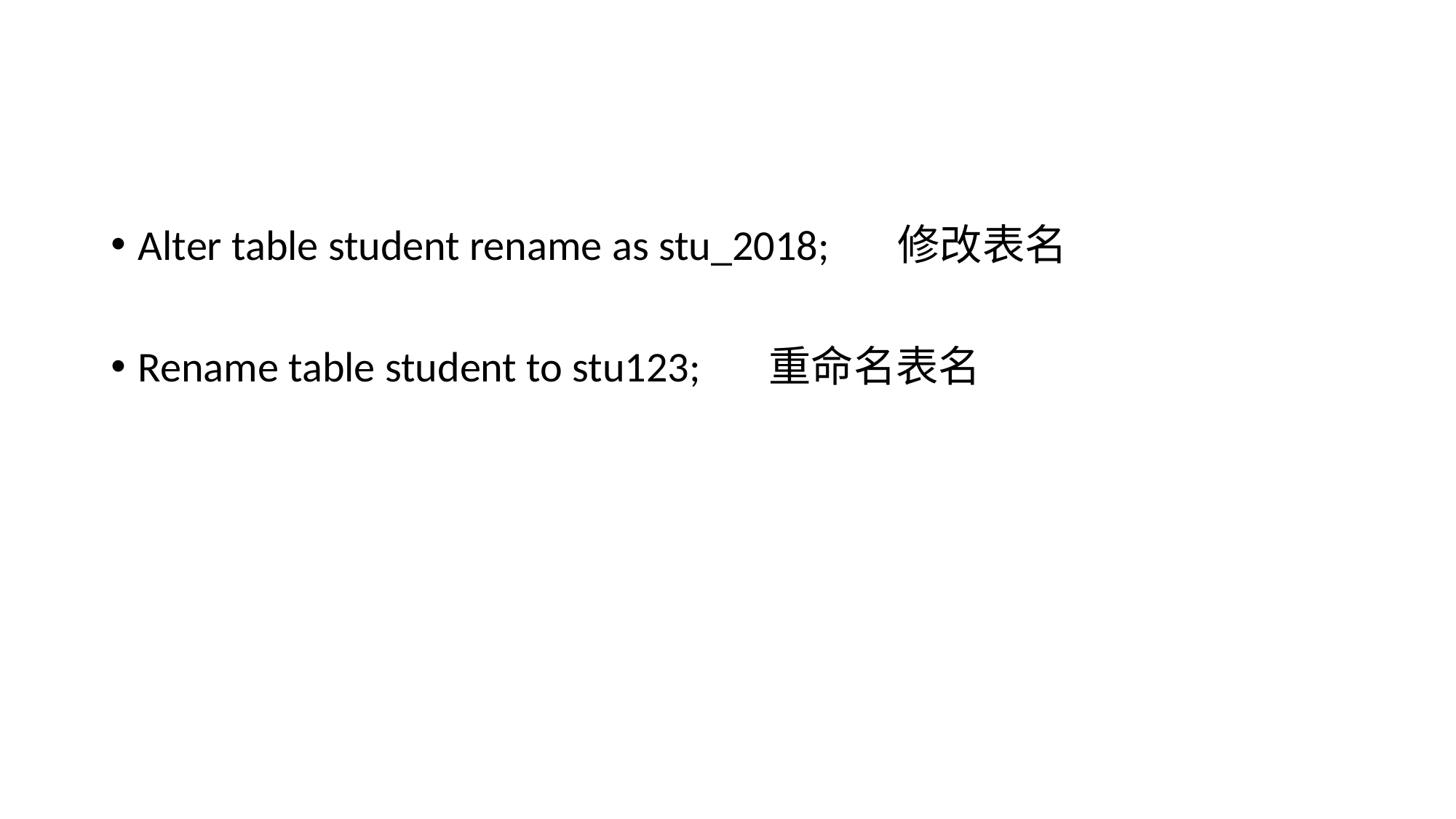

#
Alter table student rename as stu_2018;      修改表名

Rename table student to stu123;      重命名表名